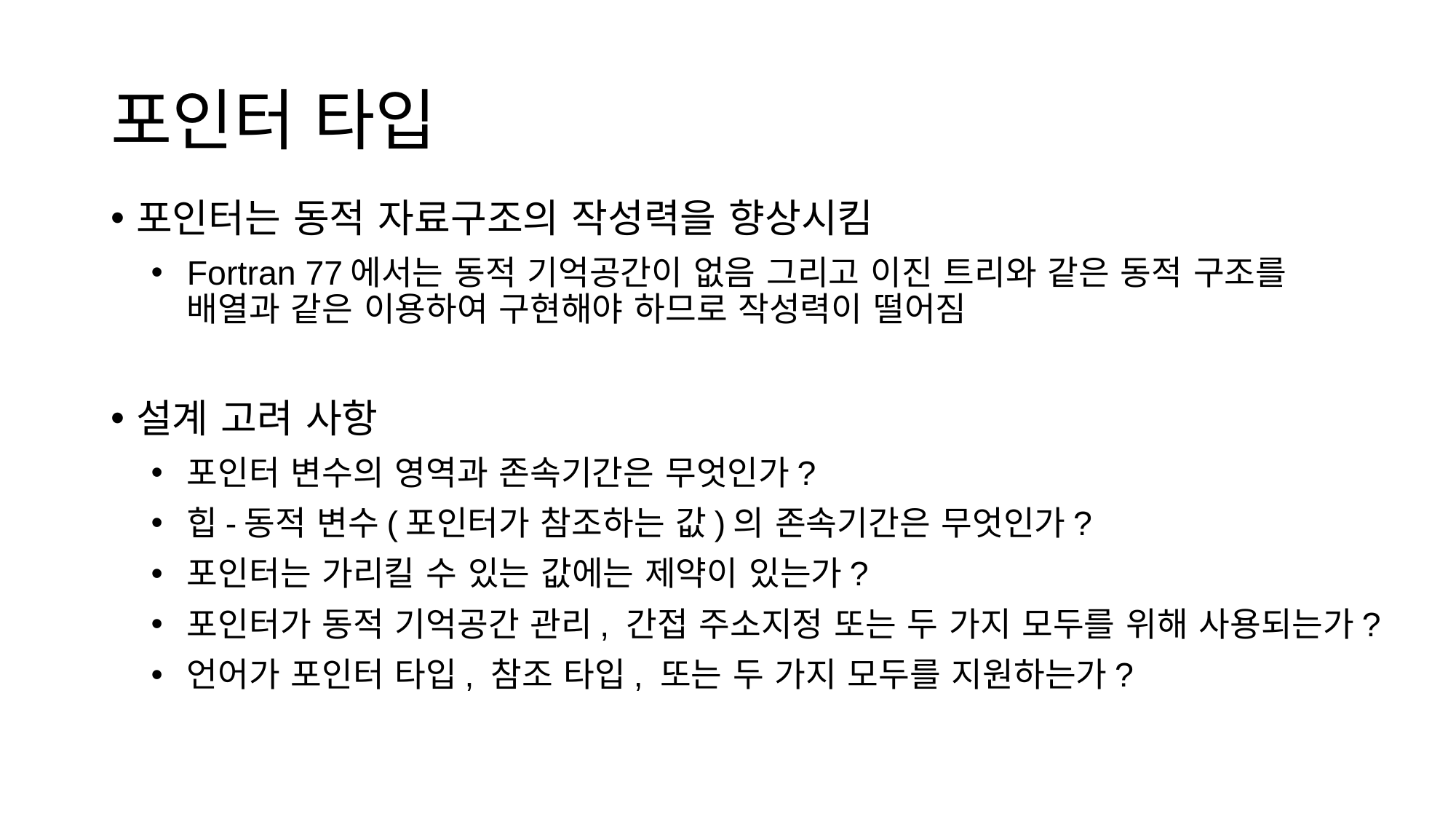

# 포인터 타입
포인터는 동적 자료구조의 작성력을 향상시킴
Fortran 77에서는 동적 기억공간이 없음 그리고 이진 트리와 같은 동적 구조를 배열과 같은 이용하여 구현해야 하므로 작성력이 떨어짐

설계 고려 사항
포인터 변수의 영역과 존속기간은 무엇인가?
힙-동적 변수(포인터가 참조하는 값)의 존속기간은 무엇인가?
포인터는 가리킬 수 있는 값에는 제약이 있는가?
포인터가 동적 기억공간 관리, 간접 주소지정 또는 두 가지 모두를 위해 사용되는가?
언어가 포인터 타입, 참조 타입, 또는 두 가지 모두를 지원하는가?